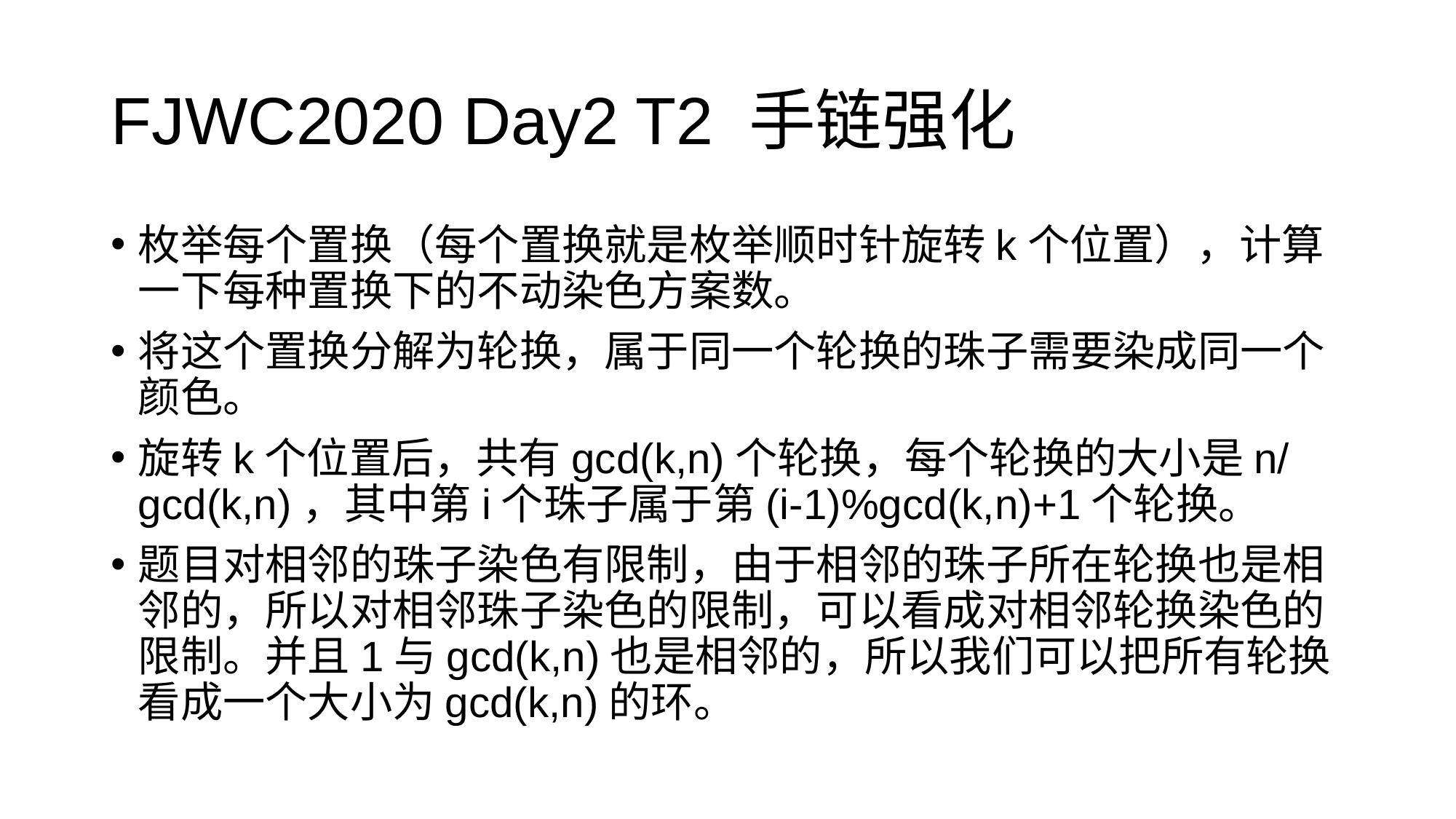

# FJWC2020 Day2 T2 手链强化
枚举每个置换（每个置换就是枚举顺时针旋转k个位置），计算一下每种置换下的不动染色方案数。
将这个置换分解为轮换，属于同一个轮换的珠子需要染成同一个颜色。
旋转k个位置后，共有gcd(k,n)个轮换，每个轮换的大小是n/gcd(k,n)，其中第i个珠子属于第(i-1)%gcd(k,n)+1个轮换。
题目对相邻的珠子染色有限制，由于相邻的珠子所在轮换也是相邻的，所以对相邻珠子染色的限制，可以看成对相邻轮换染色的限制。并且1与gcd(k,n)也是相邻的，所以我们可以把所有轮换看成一个大小为gcd(k,n)的环。